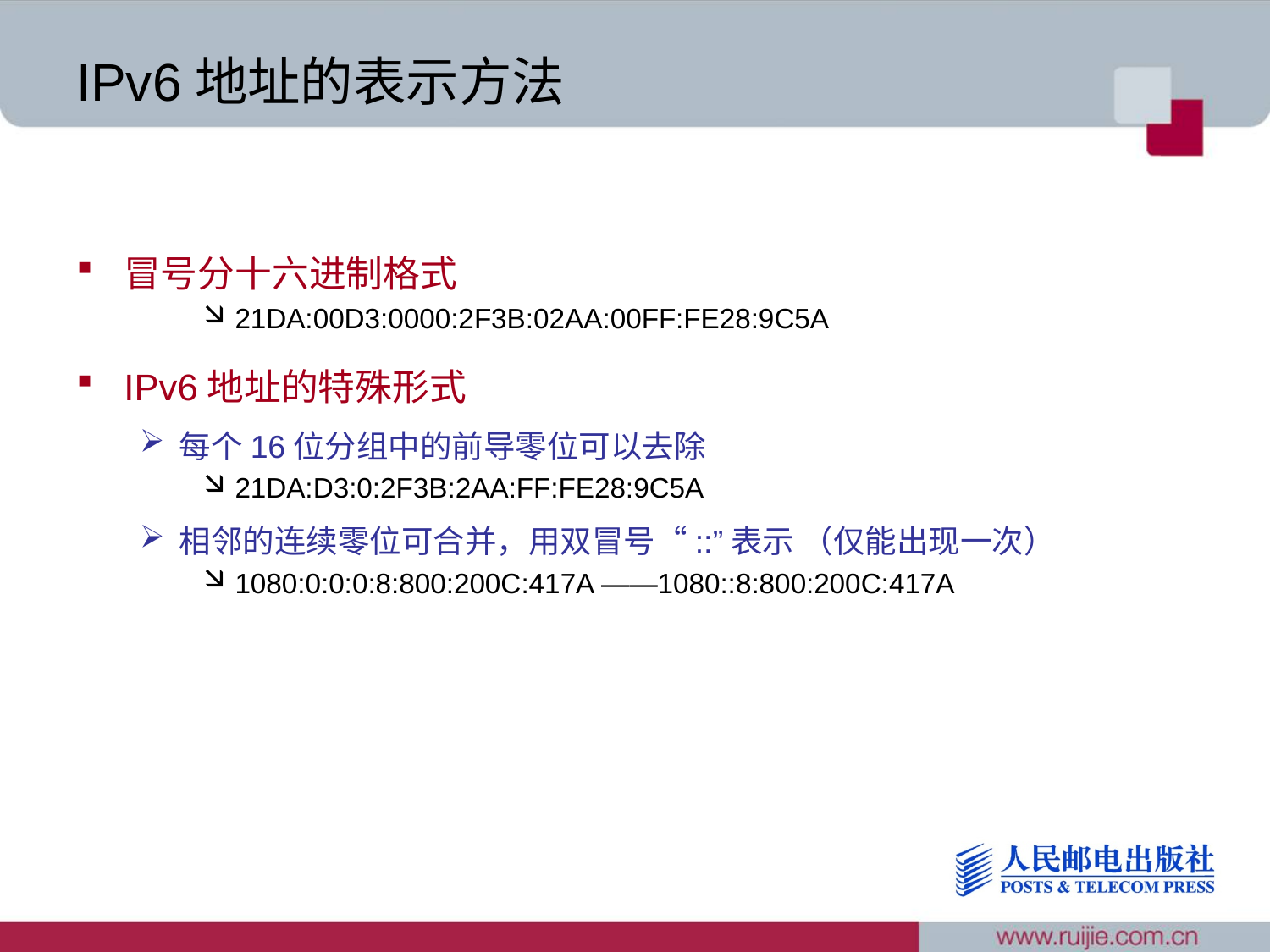

# IPv6地址的表示方法
冒号分十六进制格式
21DA:00D3:0000:2F3B:02AA:00FF:FE28:9C5A
IPv6地址的特殊形式
每个16位分组中的前导零位可以去除
21DA:D3:0:2F3B:2AA:FF:FE28:9C5A
相邻的连续零位可合并，用双冒号“::”表示 （仅能出现一次）
1080:0:0:0:8:800:200C:417A ——1080::8:800:200C:417A